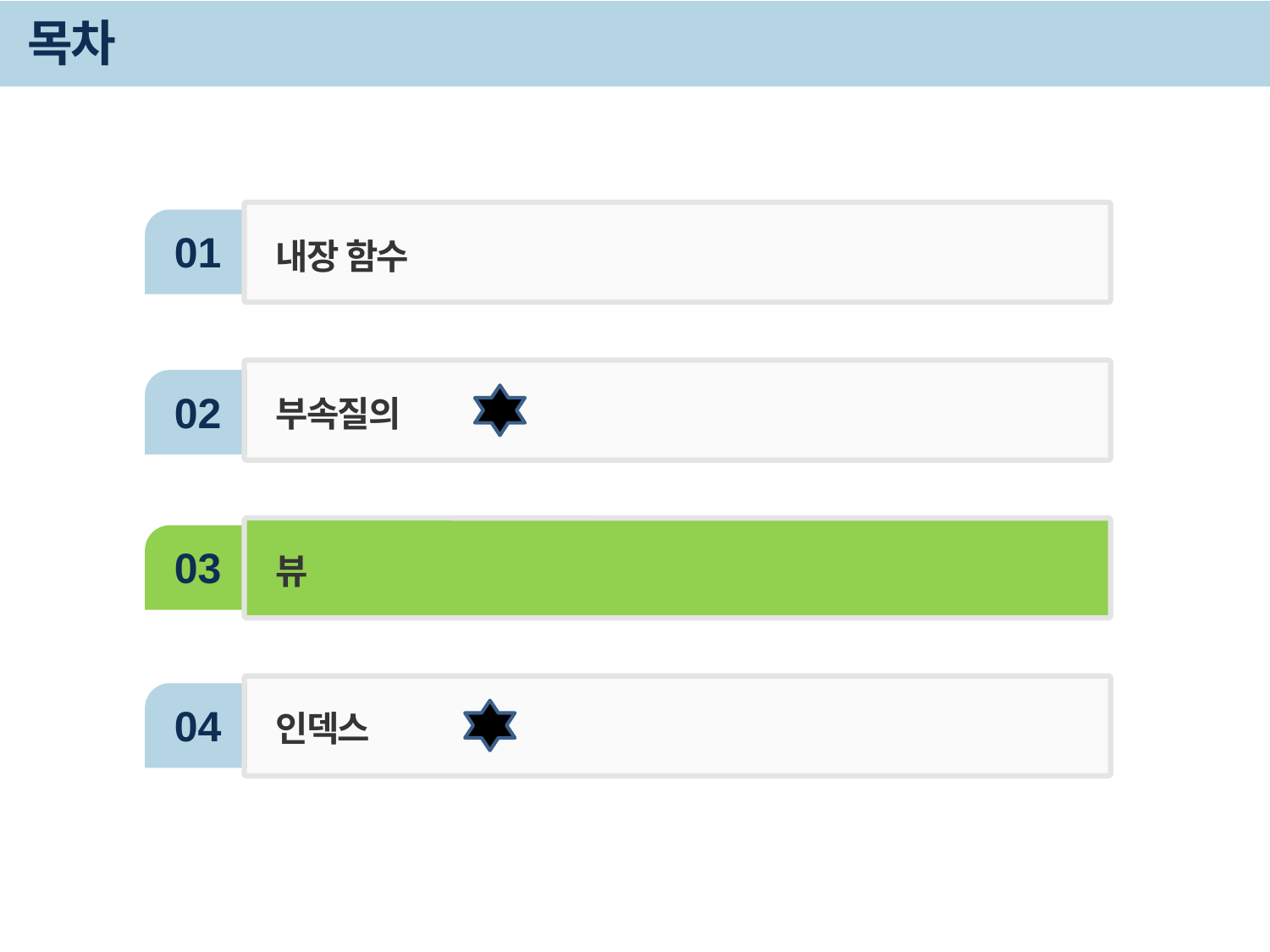

# 목차

01
내장 함수

02
부속질의

03
뷰

04
인덱스